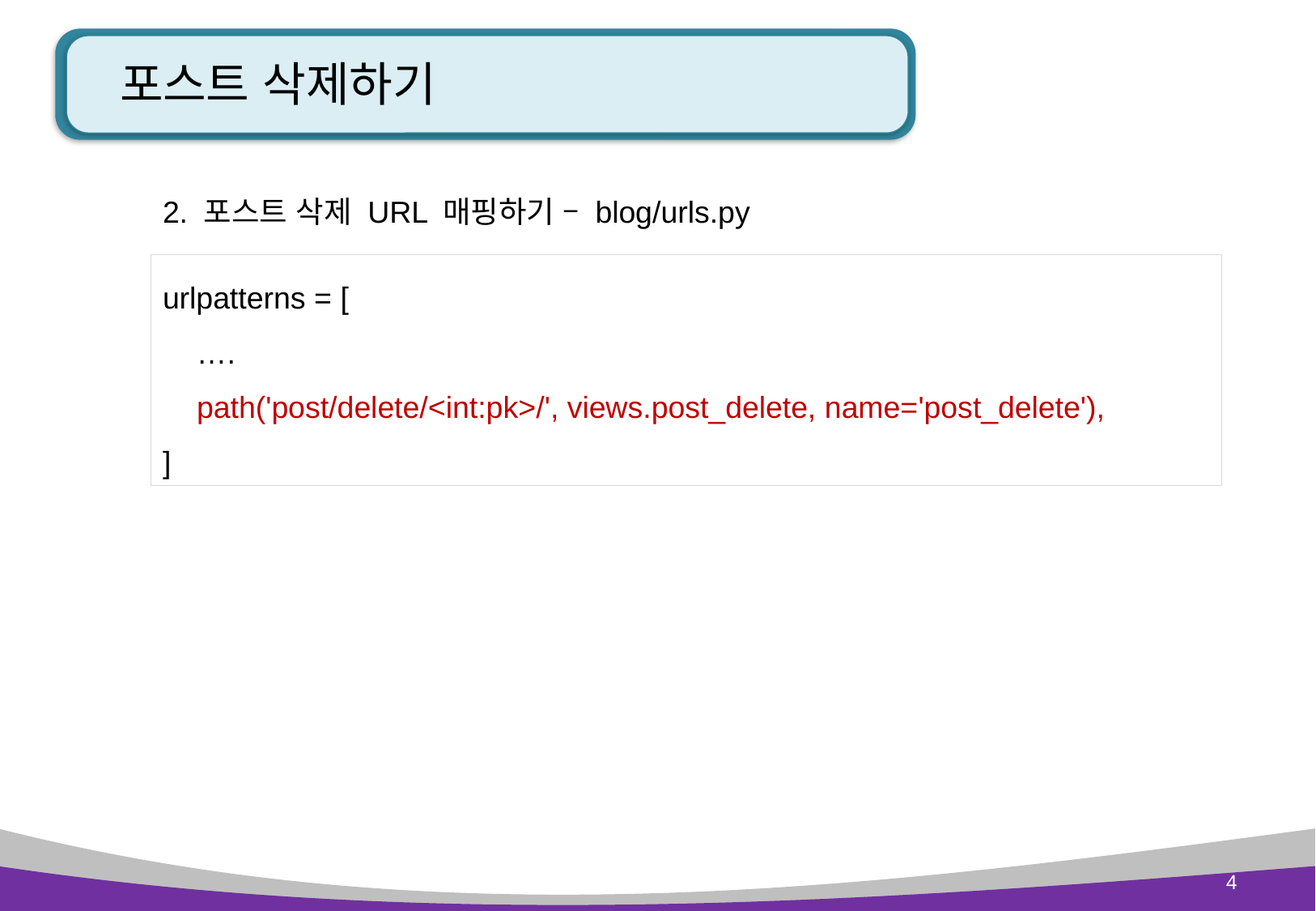

# 포스트 삭제하기
2. 포스트 삭제 URL 매핑하기 – blog/urls.py
urlpatterns = [
    ….
    path('post/delete/<int:pk>/', views.post_delete, name='post_delete'),
]
4